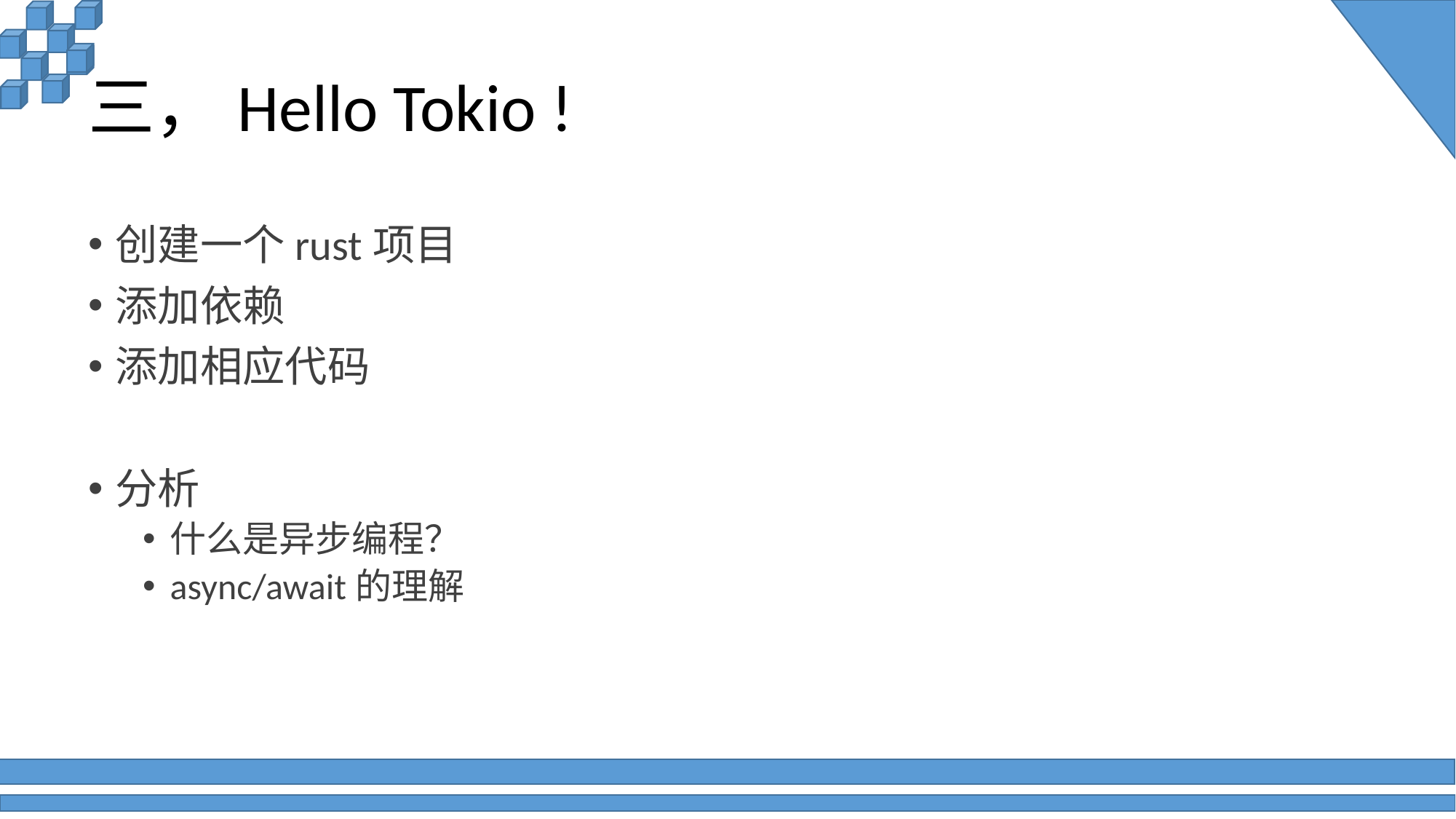

# 三，Hello Tokio !
创建一个rust项目
添加依赖
添加相应代码

分析
什么是异步编程？
async/await的理解